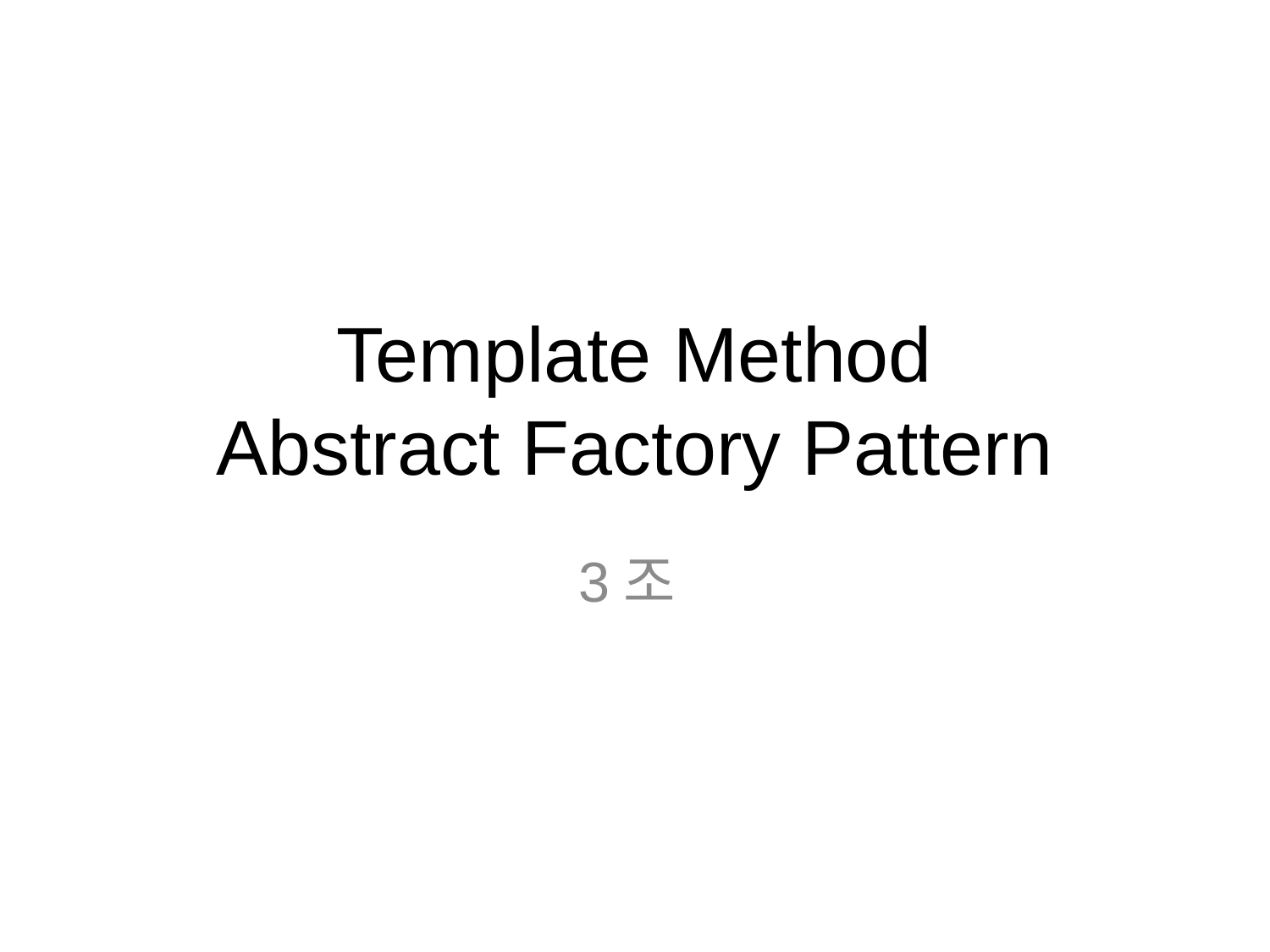

# Template Method Abstract Factory Pattern
3조